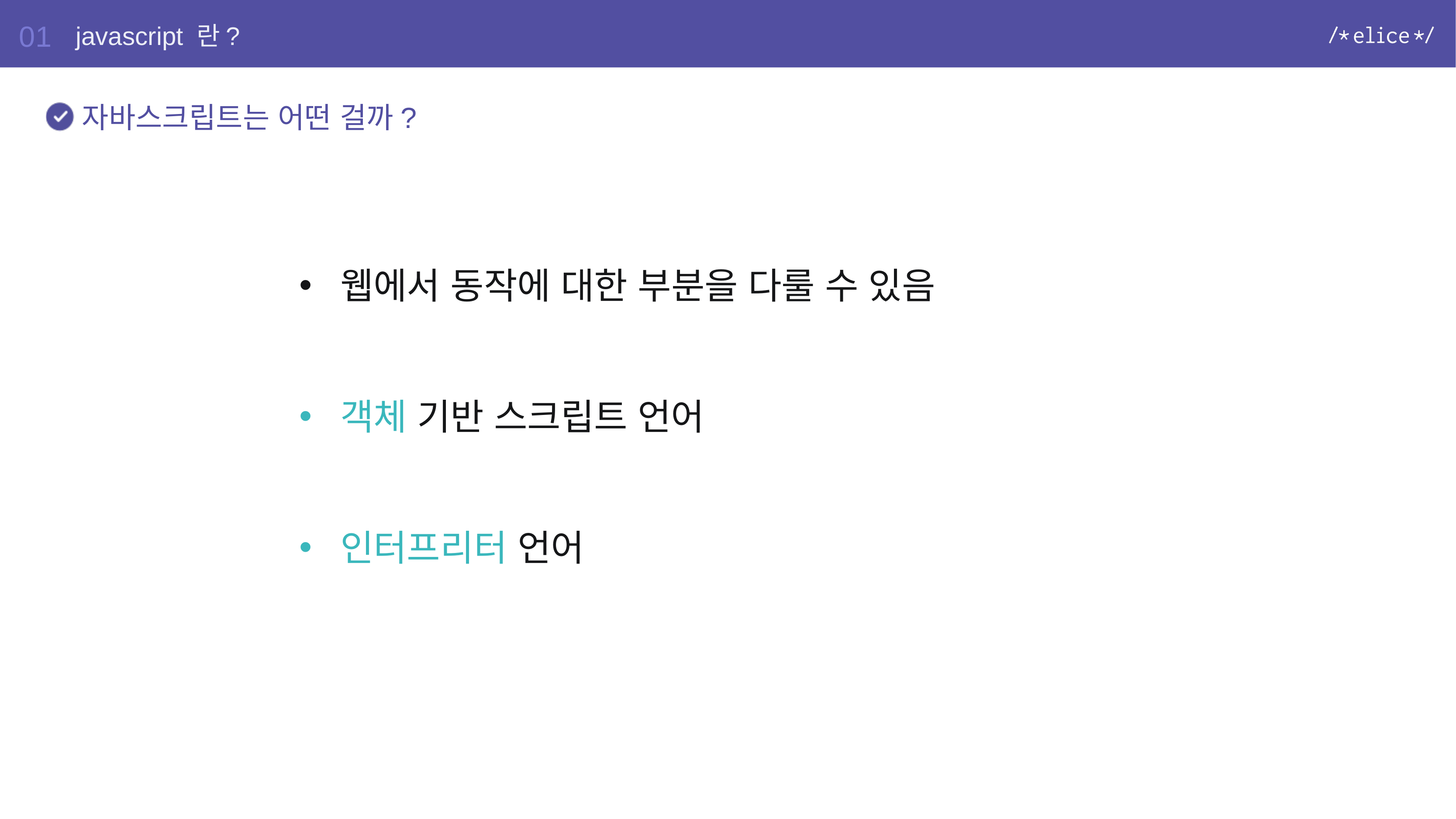

01
javascript 란?
자바스크립트는 어떤 걸까?
웹에서 동작에 대한 부분을 다룰 수 있음

객체 기반 스크립트 언어

인터프리터 언어